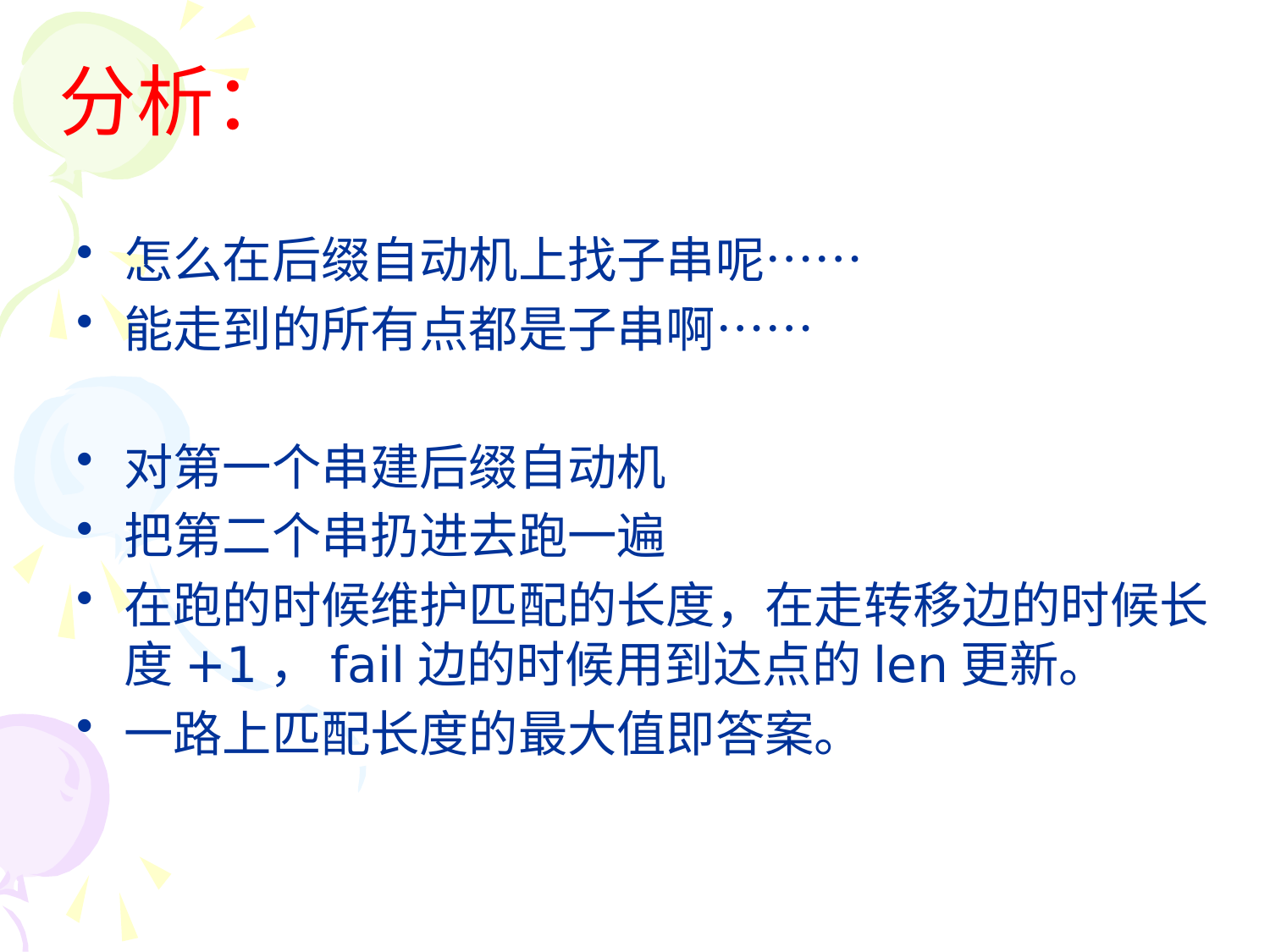

分析：
怎么在后缀自动机上找子串呢……
能走到的所有点都是子串啊……

对第一个串建后缀自动机
把第二个串扔进去跑一遍
在跑的时候维护匹配的长度，在走转移边的时候长度+1，fail边的时候用到达点的len更新。
一路上匹配长度的最大值即答案。